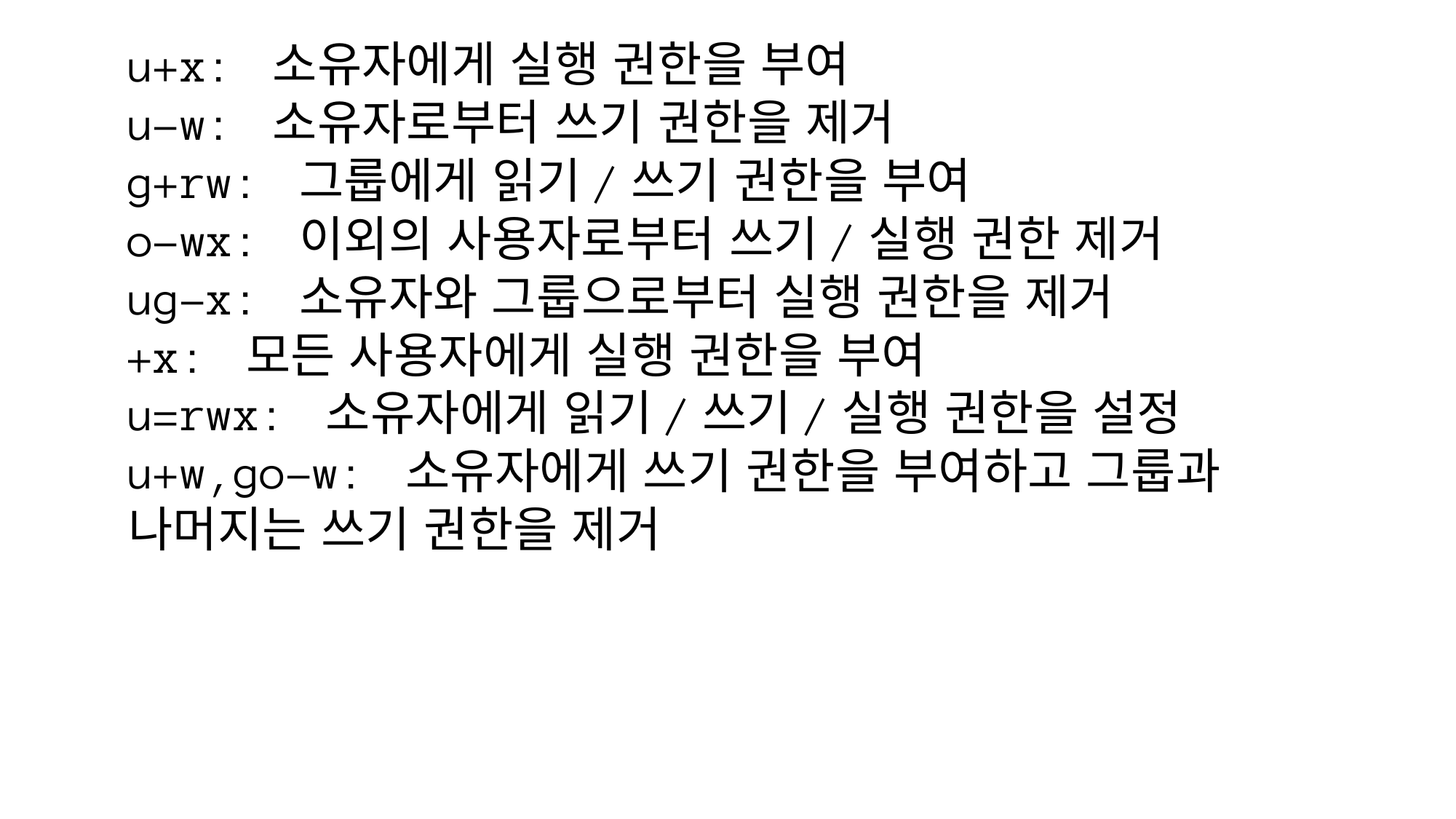

u+x: 소유자에게 실행 권한을 부여
u-w: 소유자로부터 쓰기 권한을 제거
g+rw: 그룹에게 읽기/쓰기 권한을 부여
o-wx: 이외의 사용자로부터 쓰기/실행 권한 제거
ug-x: 소유자와 그룹으로부터 실행 권한을 제거
+x: 모든 사용자에게 실행 권한을 부여
u=rwx: 소유자에게 읽기/쓰기/실행 권한을 설정
u+w,go-w: 소유자에게 쓰기 권한을 부여하고 그룹과
나머지는 쓰기 권한을 제거